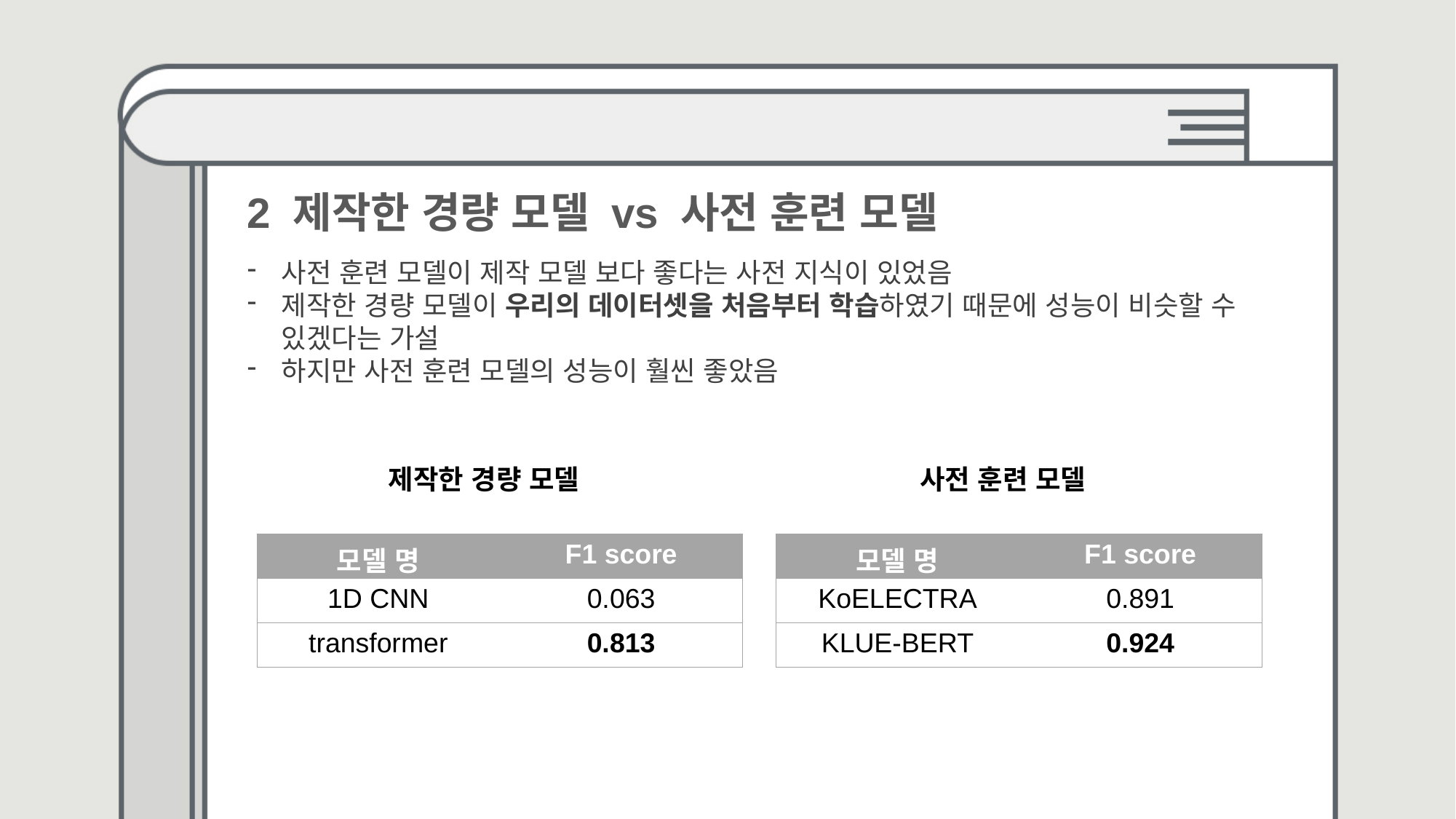

2 제작한 경량 모델 vs 사전 훈련 모델
사전 훈련 모델이 제작 모델 보다 좋다는 사전 지식이 있었음
제작한 경량 모델이 우리의 데이터셋을 처음부터 학습하였기 때문에 성능이 비슷할 수 있겠다는 가설
하지만 사전 훈련 모델의 성능이 훨씬 좋았음
제작한 경량 모델
사전 훈련 모델
| 모델 명 | F1 score |
| --- | --- |
| 1D CNN | 0.063 |
| transformer | 0.813 |
| 모델 명 | F1 score |
| --- | --- |
| KoELECTRA | 0.891 |
| KLUE-BERT | 0.924 |